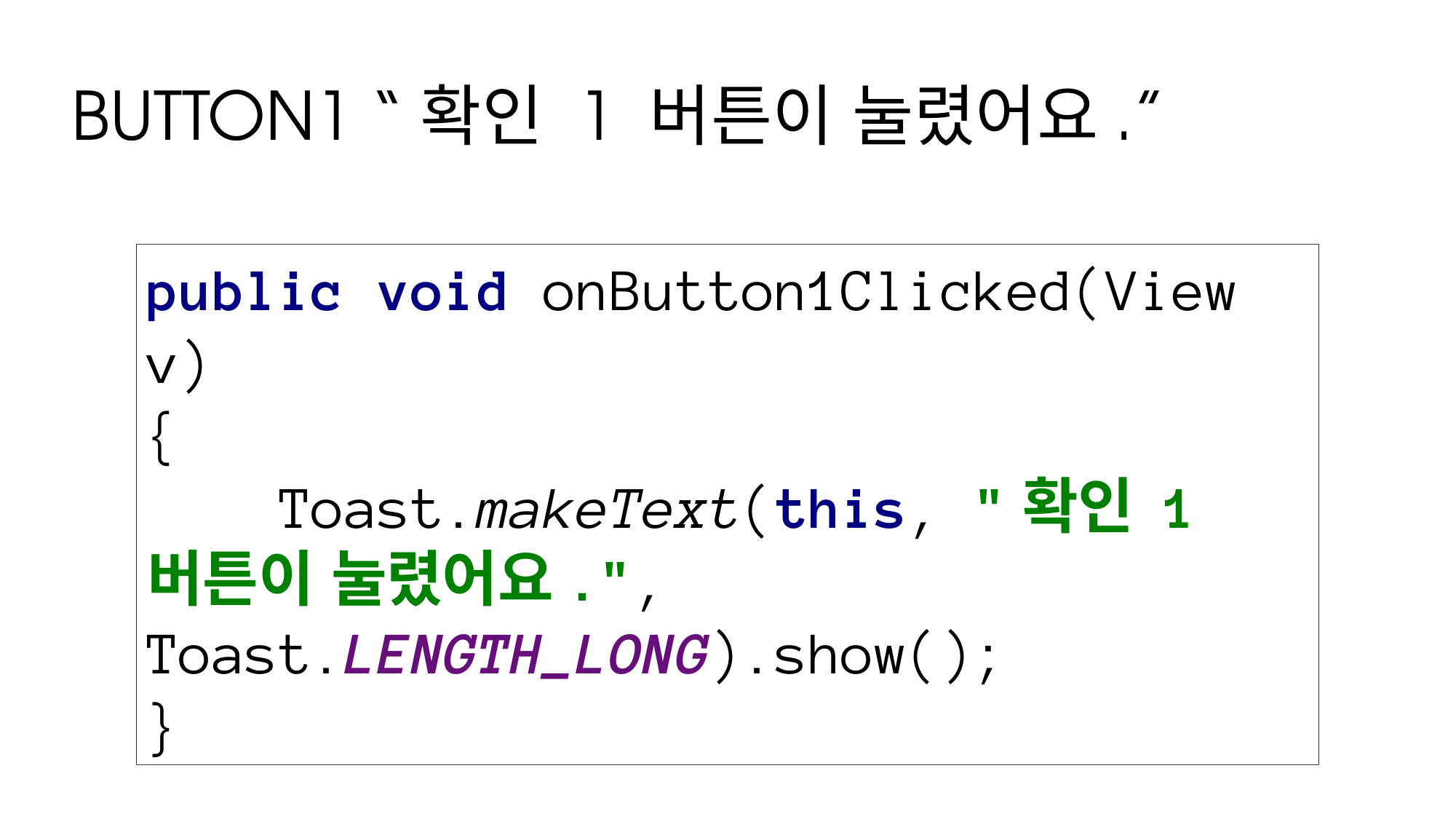

# Button1 “확인 1 버튼이 눌렸어요.”
public void onButton1Clicked(View v)
{
    Toast.makeText(this, "확인 1 버튼이 눌렸어요.", Toast.LENGTH_LONG).show();
}